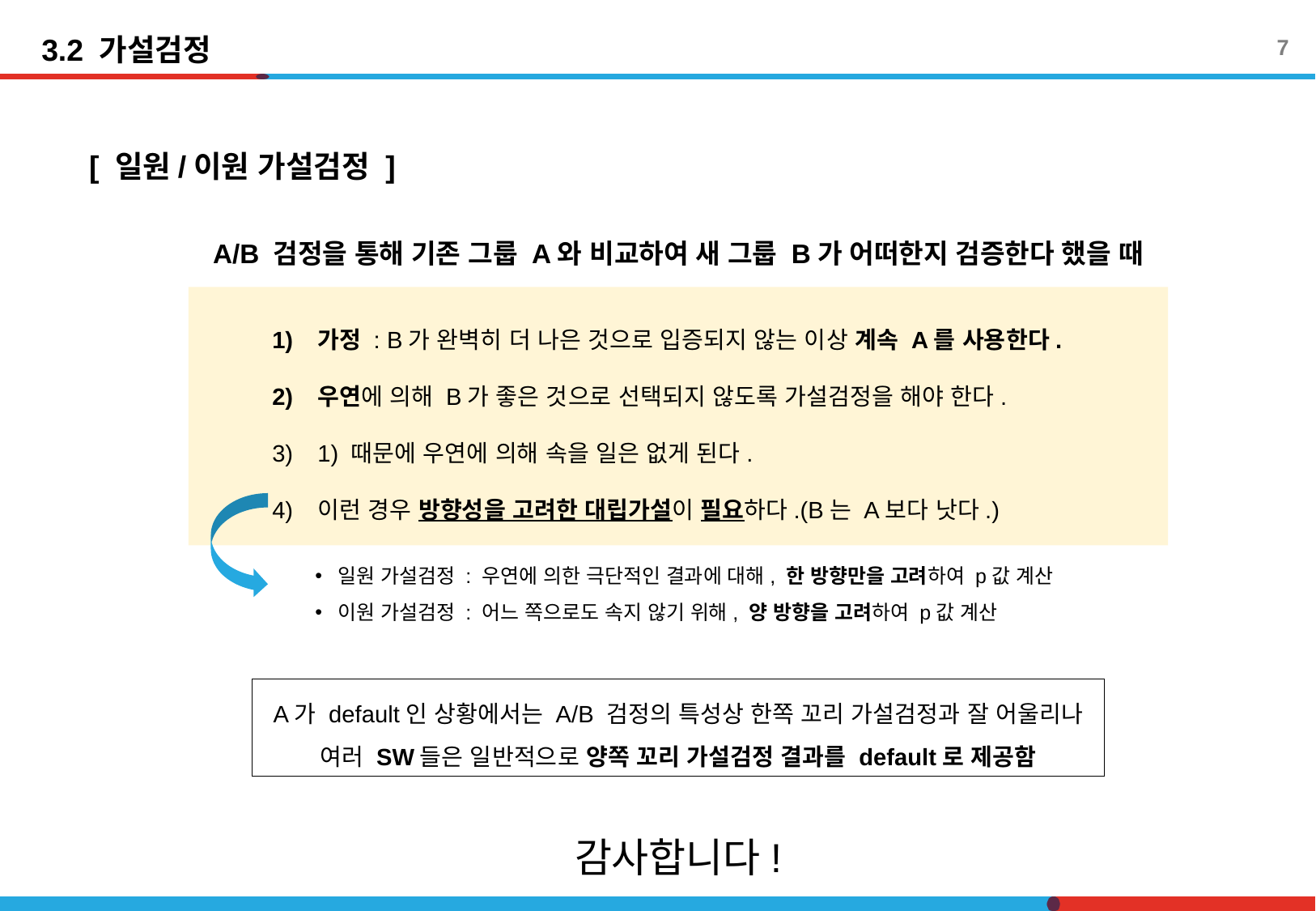

3.2 가설검정
7
[ 일원/이원 가설검정 ]
A/B 검정을 통해 기존 그룹 A와 비교하여 새 그룹 B가 어떠한지 검증한다 했을 때

가정 : B가 완벽히 더 나은 것으로 입증되지 않는 이상 계속 A를 사용한다.
우연에 의해 B가 좋은 것으로 선택되지 않도록 가설검정을 해야 한다.
1) 때문에 우연에 의해 속을 일은 없게 된다.
이런 경우 방향성을 고려한 대립가설이 필요하다.(B는 A보다 낫다.)

일원 가설검정 : 우연에 의한 극단적인 결과에 대해, 한 방향만을 고려하여 p값 계산
이원 가설검정 : 어느 쪽으로도 속지 않기 위해, 양 방향을 고려하여 p값 계산
A가 default인 상황에서는 A/B 검정의 특성상 한쪽 꼬리 가설검정과 잘 어울리나
여러 SW들은 일반적으로 양쪽 꼬리 가설검정 결과를 default로 제공함
감사합니다!